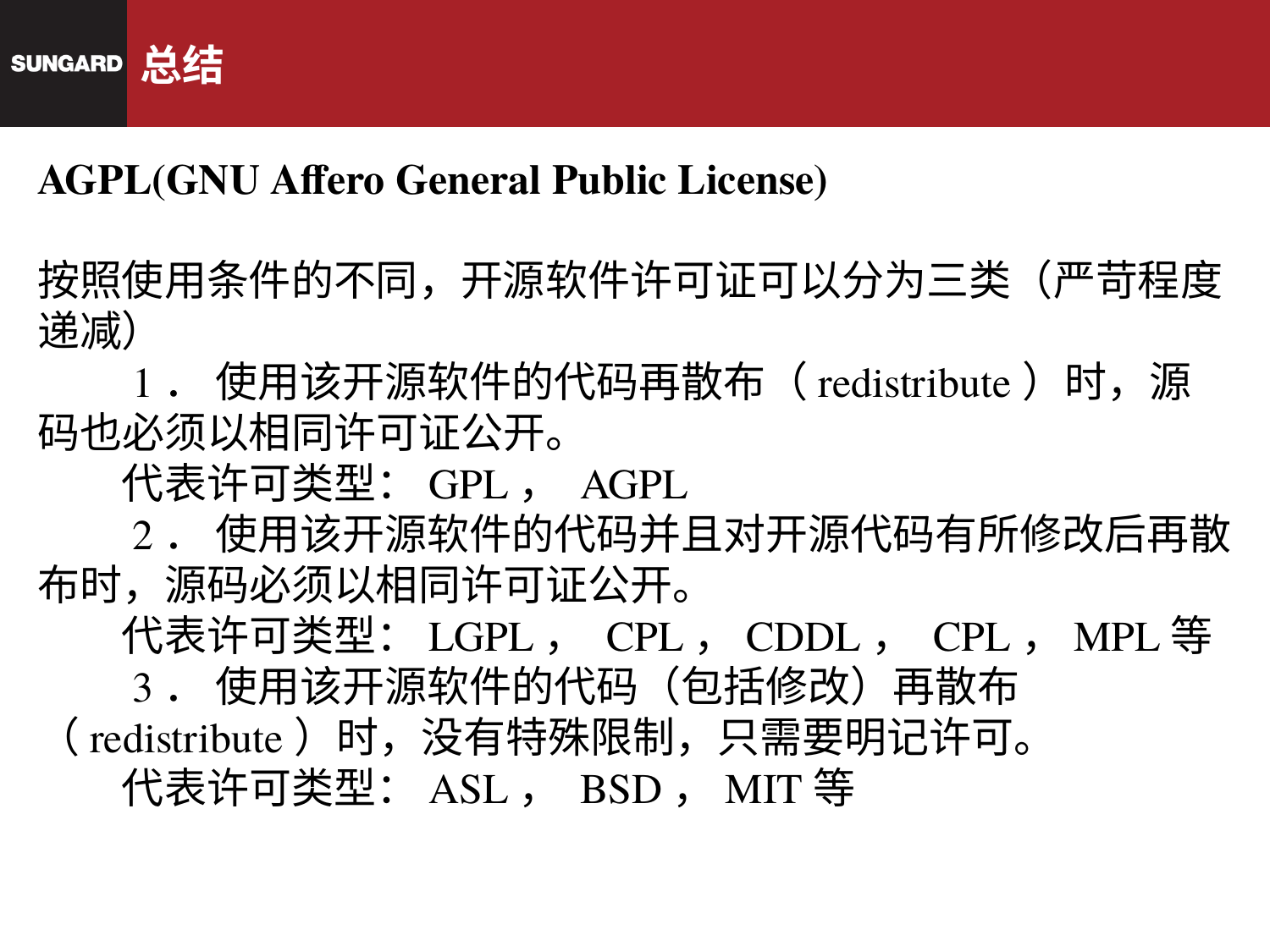

# 总结
AGPL(GNU Affero General Public License)

按照使用条件的不同，开源软件许可证可以分为三类（严苛程度递减）
　　1． 使用该开源软件的代码再散布（redistribute）时，源码也必须以相同许可证公开。
　　代表许可类型：GPL， AGPL
　　2． 使用该开源软件的代码并且对开源代码有所修改后再散布时，源码必须以相同许可证公开。
　　代表许可类型：LGPL， CPL，CDDL， CPL，MPL等
　　3． 使用该开源软件的代码（包括修改）再散布（redistribute）时，没有特殊限制，只需要明记许可。
　　代表许可类型：ASL， BSD，MIT等